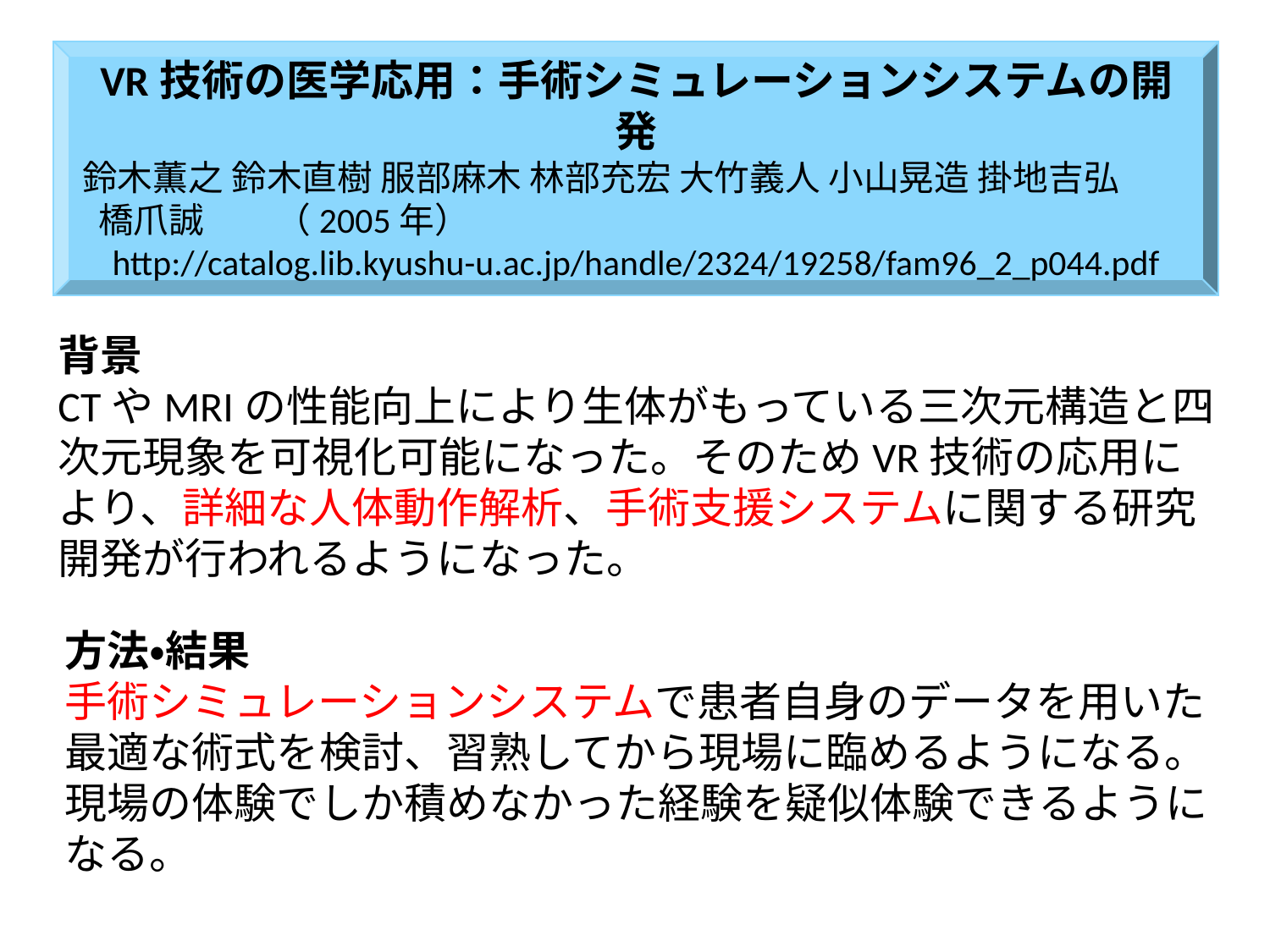

VR技術の医学応用：手術シミュレーションシステムの開発
鈴木薫之 鈴木直樹 服部麻木 林部充宏 大竹義人 小山晃造 掛地吉弘
 橋爪誠　　（2005年）
http://catalog.lib.kyushu-u.ac.jp/handle/2324/19258/fam96_2_p044.pdf
背景
CTやMRIの性能向上により生体がもっている三次元構造と四
次元現象を可視化可能になった。そのためVR技術の応用に
より、詳細な人体動作解析、手術支援システムに関する研究
開発が行われるようになった。
方法・結果
手術シミュレーションシステムで患者自身のデータを用いた
最適な術式を検討、習熟してから現場に臨めるようになる。
現場の体験でしか積めなかった経験を疑似体験できるように
なる。